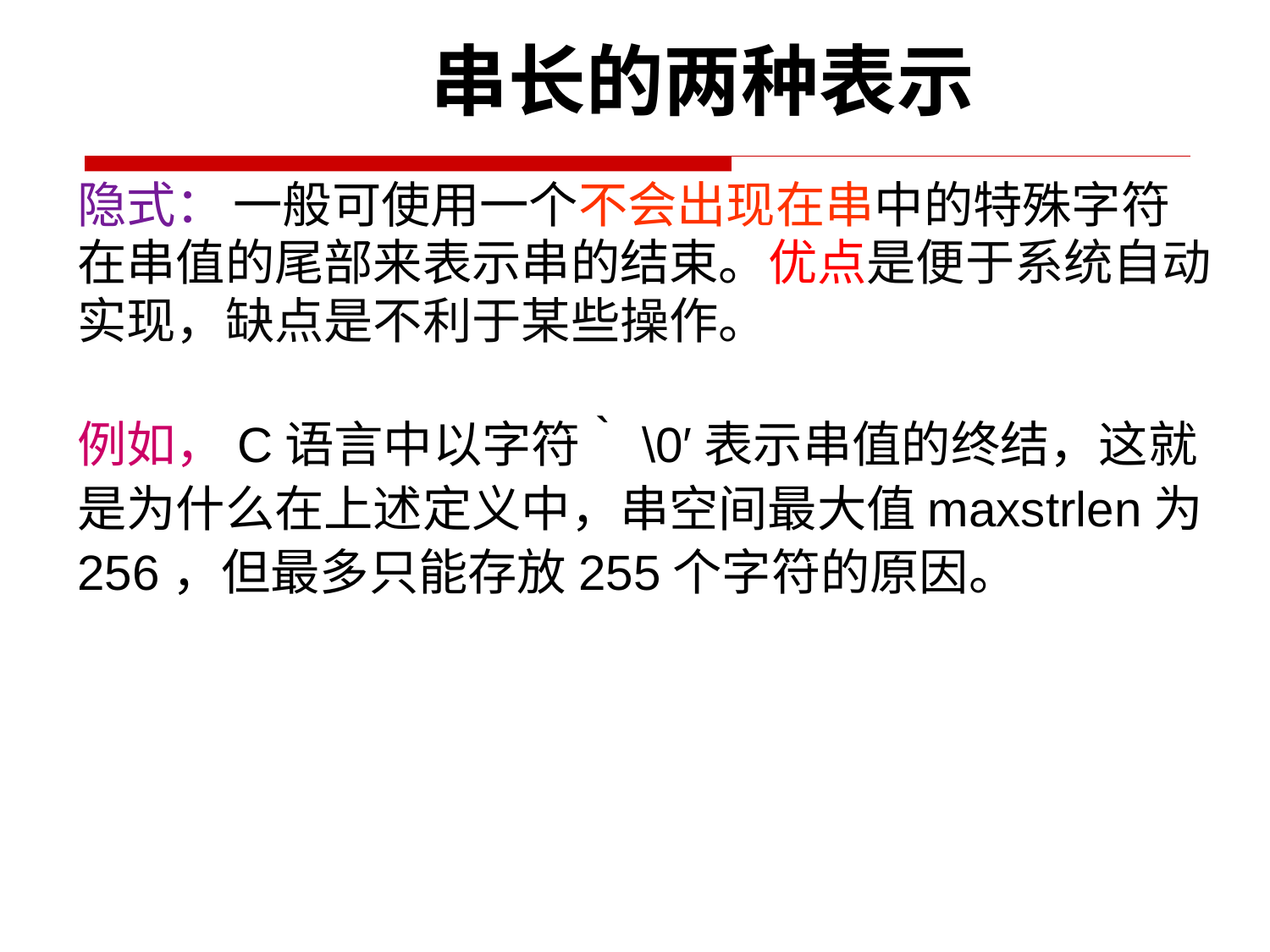

串长的两种表示
隐式： 一般可使用一个不会出现在串中的特殊字符
在串值的尾部来表示串的结束。优点是便于系统自动
实现，缺点是不利于某些操作。

例如，C语言中以字符‵\0′表示串值的终结，这就
是为什么在上述定义中，串空间最大值maxstrlen为
256，但最多只能存放255个字符的原因。